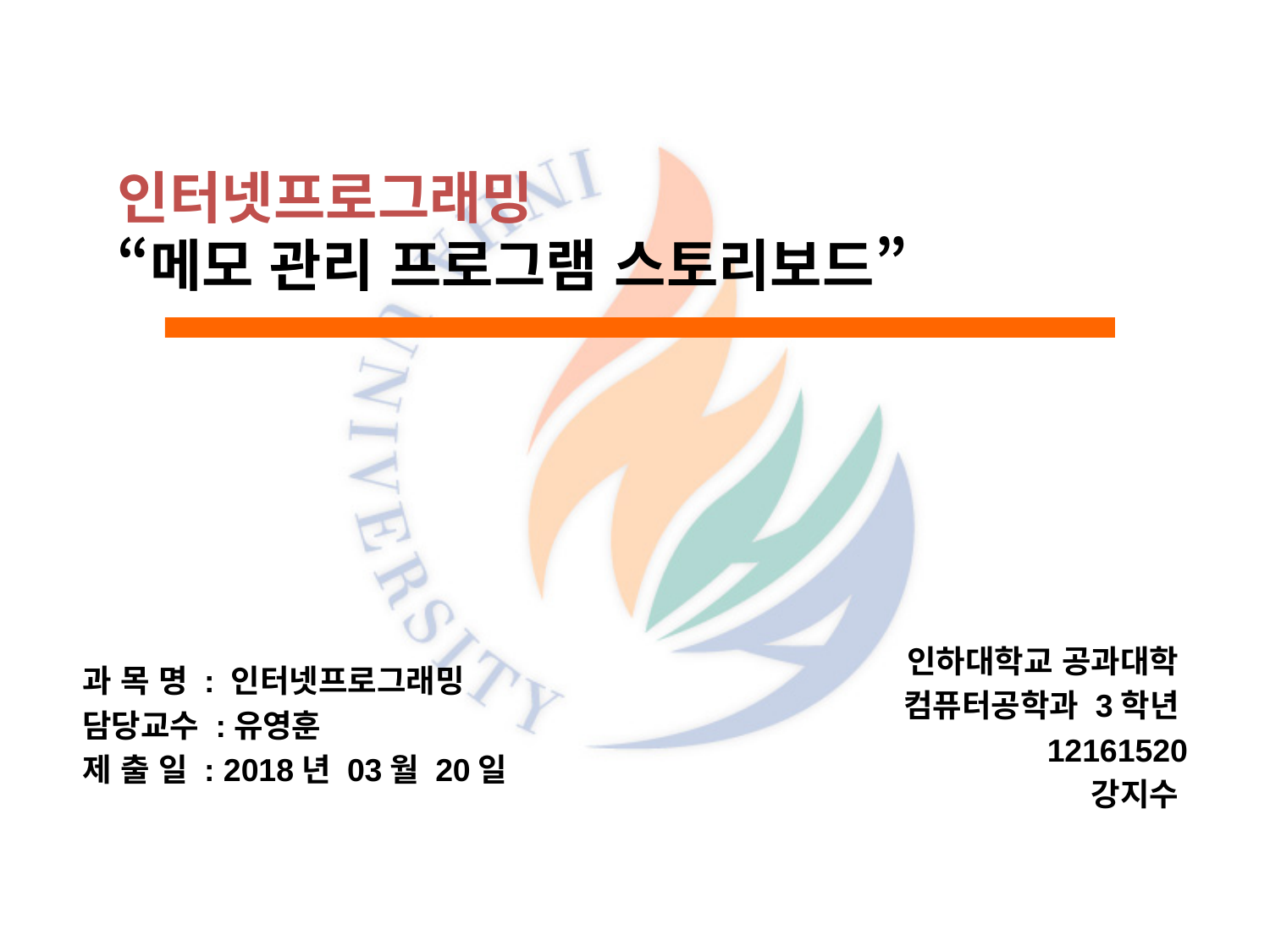

# 인터넷프로그래밍 “메모 관리 프로그램 스토리보드”
인하대학교 공과대학
컴퓨터공학과 3학년
12161520
강지수
과 목 명 : 인터넷프로그래밍
담당교수 :유영훈
제 출 일 : 2018년 03월 20일